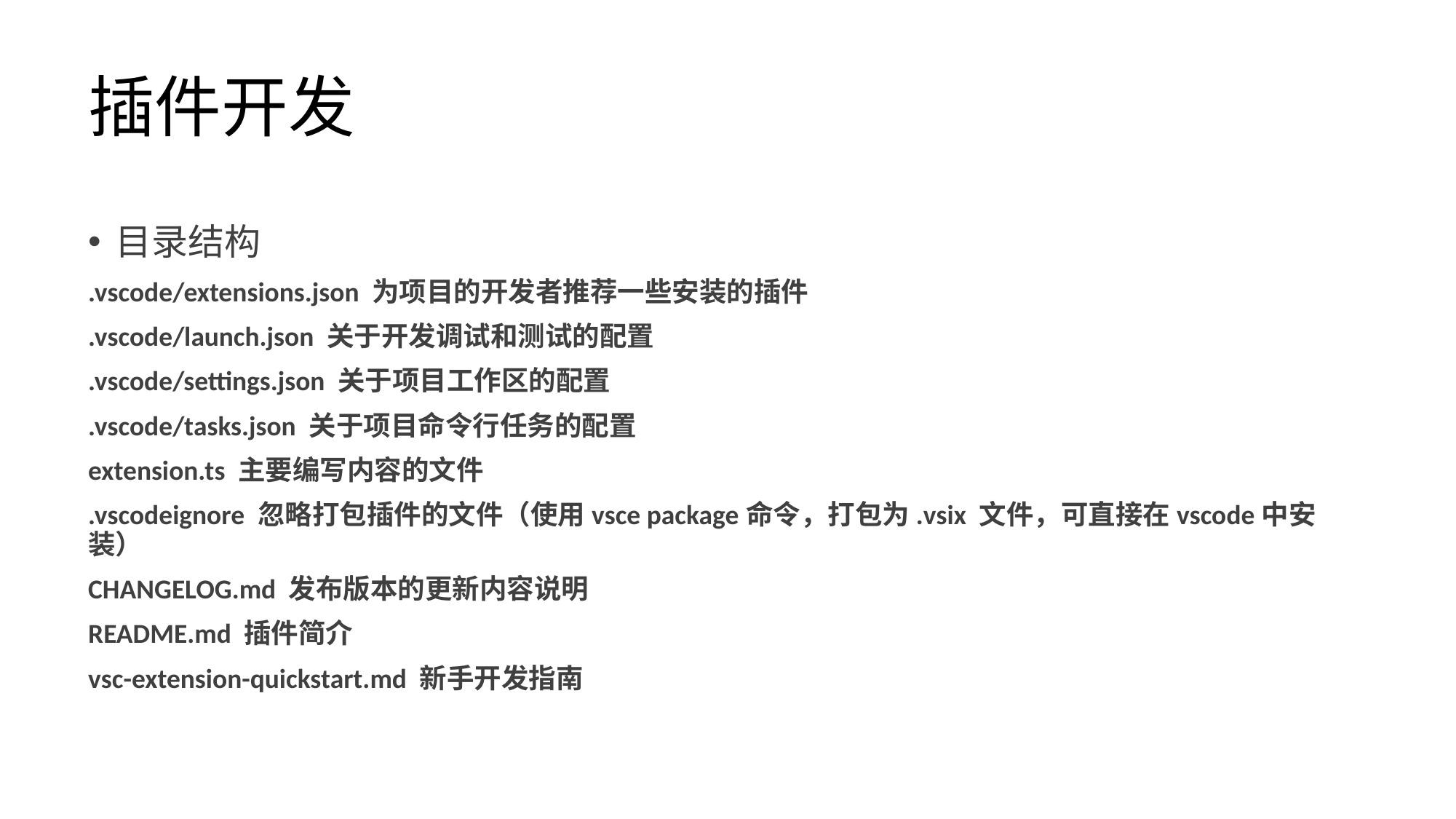

# 插件开发
目录结构
.vscode/extensions.json 为项目的开发者推荐一些安装的插件
.vscode/launch.json 关于开发调试和测试的配置
.vscode/settings.json 关于项目工作区的配置
.vscode/tasks.json 关于项目命令行任务的配置
extension.ts 主要编写内容的文件
.vscodeignore 忽略打包插件的文件（使用vsce package命令，打包为.vsix 文件，可直接在vscode中安装）
CHANGELOG.md 发布版本的更新内容说明
README.md 插件简介
vsc-extension-quickstart.md 新手开发指南